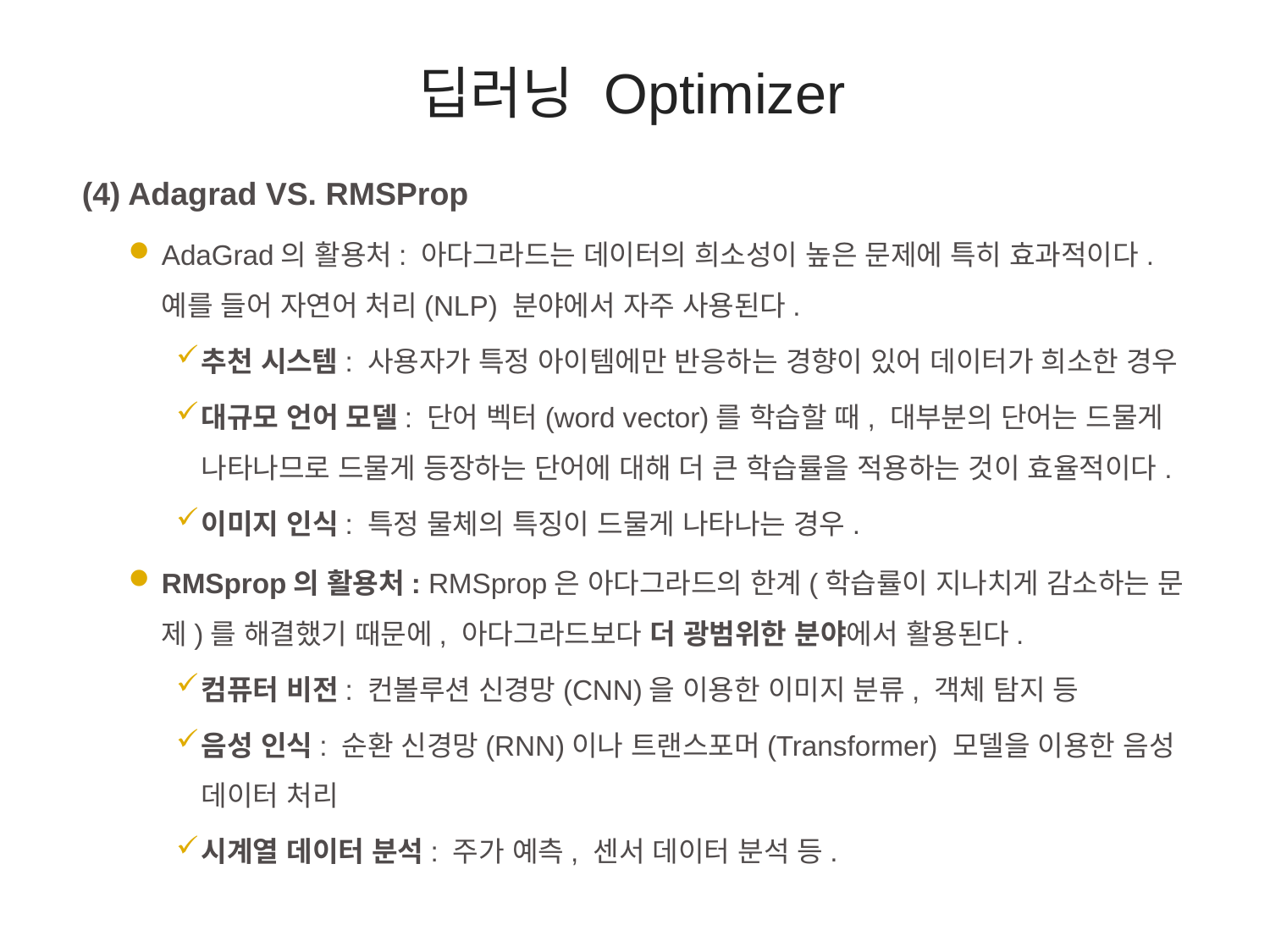

# 딥러닝 Optimizer
(4) Adagrad VS. RMSProp
AdaGrad의 활용처: 아다그라드는 데이터의 희소성이 높은 문제에 특히 효과적이다. 예를 들어 자연어 처리(NLP) 분야에서 자주 사용된다.
추천 시스템: 사용자가 특정 아이템에만 반응하는 경향이 있어 데이터가 희소한 경우
대규모 언어 모델: 단어 벡터(word vector)를 학습할 때, 대부분의 단어는 드물게 나타나므로 드물게 등장하는 단어에 대해 더 큰 학습률을 적용하는 것이 효율적이다.
이미지 인식: 특정 물체의 특징이 드물게 나타나는 경우.
RMSprop의 활용처: RMSprop은 아다그라드의 한계(학습률이 지나치게 감소하는 문제)를 해결했기 때문에, 아다그라드보다 더 광범위한 분야에서 활용된다.
컴퓨터 비전: 컨볼루션 신경망(CNN)을 이용한 이미지 분류, 객체 탐지 등
음성 인식: 순환 신경망(RNN)이나 트랜스포머(Transformer) 모델을 이용한 음성 데이터 처리
시계열 데이터 분석: 주가 예측, 센서 데이터 분석 등.